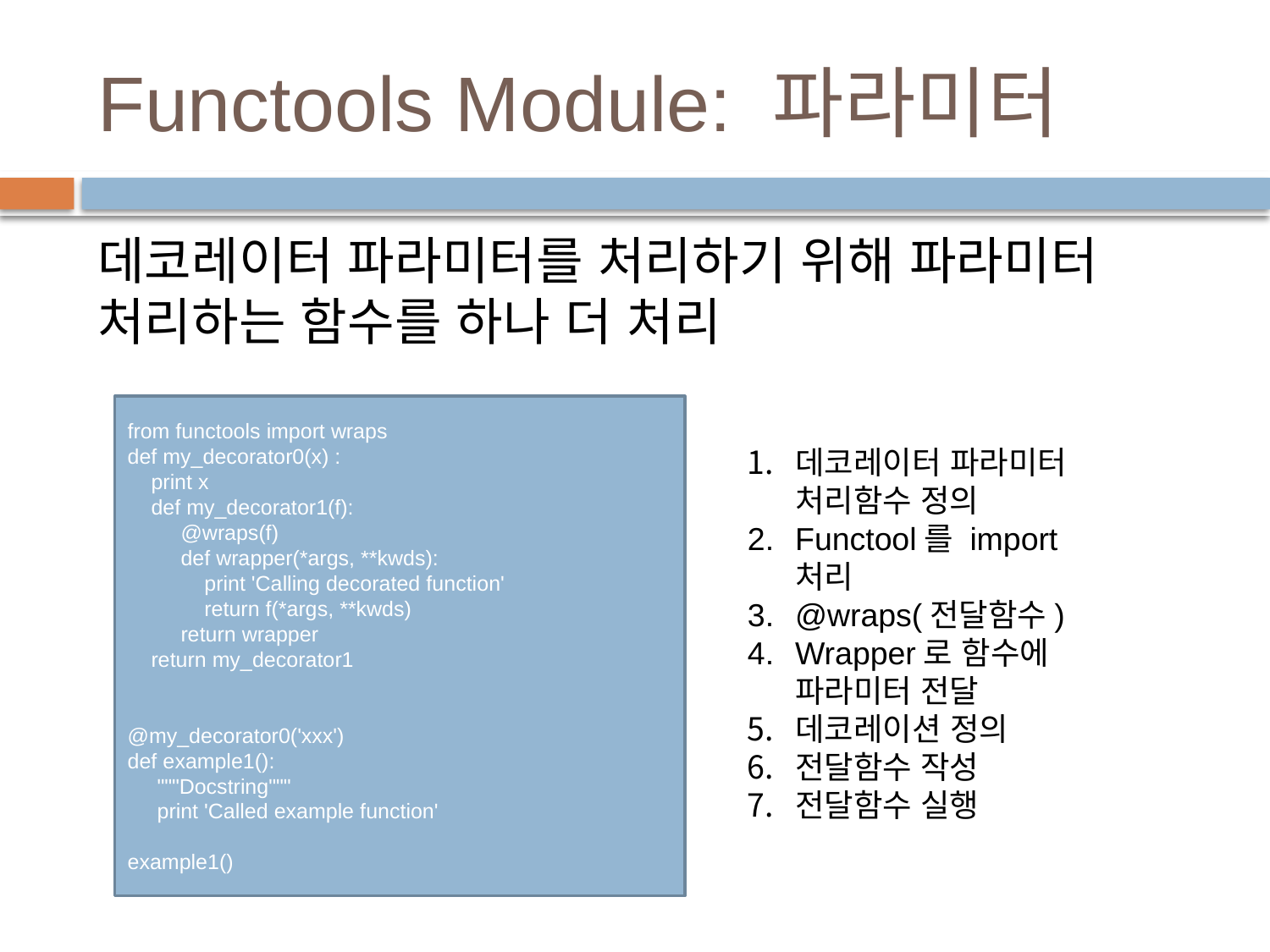

# Functools Module: 파라미터
데코레이터 파라미터를 처리하기 위해 파라미터 처리하는 함수를 하나 더 처리
from functools import wraps
def my_decorator0(x) :
    print x
    def my_decorator1(f):
         @wraps(f)
         def wrapper(*args, **kwds):
             print 'Calling decorated function'
             return f(*args, **kwds)
         return wrapper
    return my_decorator1

@my_decorator0('xxx')
def example1():
     """Docstring"""
     print 'Called example function'

example1()
데코레이터 파라미터 처리함수 정의
Functool를 import 처리
@wraps(전달함수)
Wrapper로 함수에 파라미터 전달
데코레이션 정의
전달함수 작성
전달함수 실행